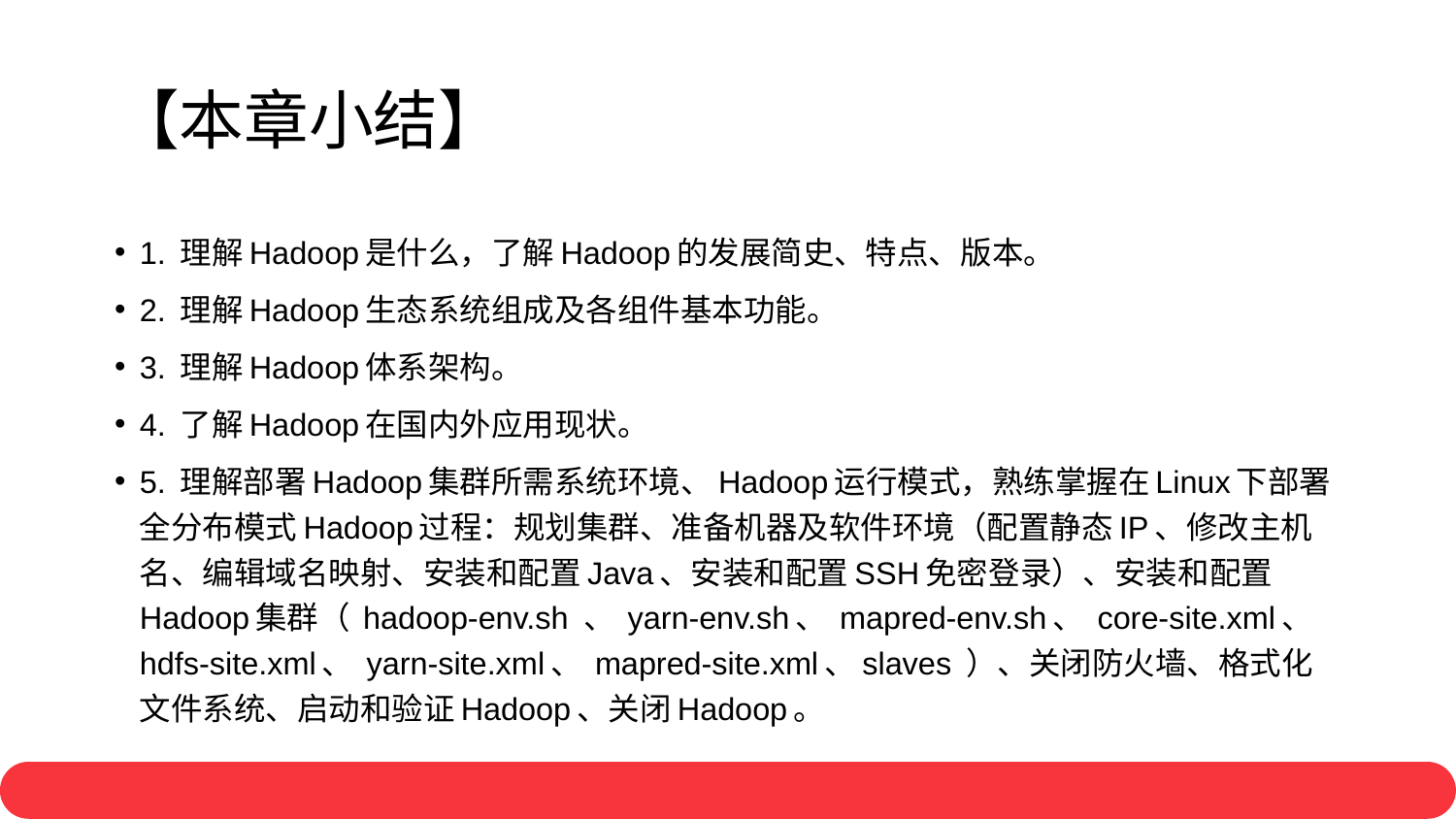

# 【本章小结】
1. 理解Hadoop是什么，了解Hadoop的发展简史、特点、版本。
2. 理解Hadoop生态系统组成及各组件基本功能。
3. 理解Hadoop体系架构。
4. 了解Hadoop在国内外应用现状。
5. 理解部署Hadoop集群所需系统环境、Hadoop运行模式，熟练掌握在Linux下部署全分布模式Hadoop过程：规划集群、准备机器及软件环境（配置静态IP、修改主机名、编辑域名映射、安装和配置Java、安装和配置SSH免密登录）、安装和配置Hadoop集群（ hadoop-env.sh 、 yarn-env.sh、 mapred-env.sh、 core-site.xml、 hdfs-site.xml、 yarn-site.xml、 mapred-site.xml、slaves ）、关闭防火墙、格式化文件系统、启动和验证Hadoop、关闭Hadoop。